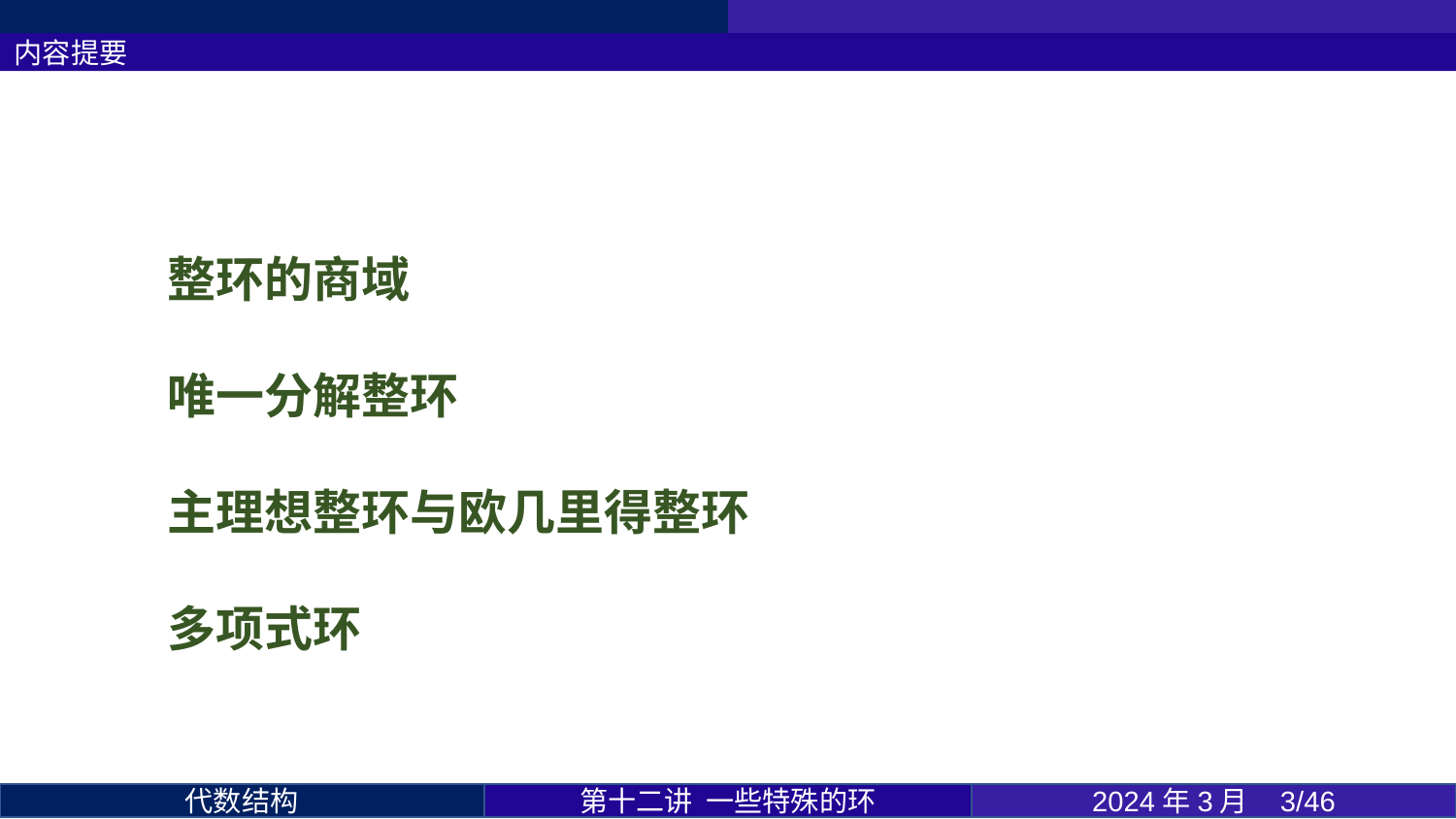

内容提要
整环的商域
唯一分解整环
主理想整环与欧几里得整环
多项式环
第十二讲  一些特殊的环
2024年3月    3/46
代数结构